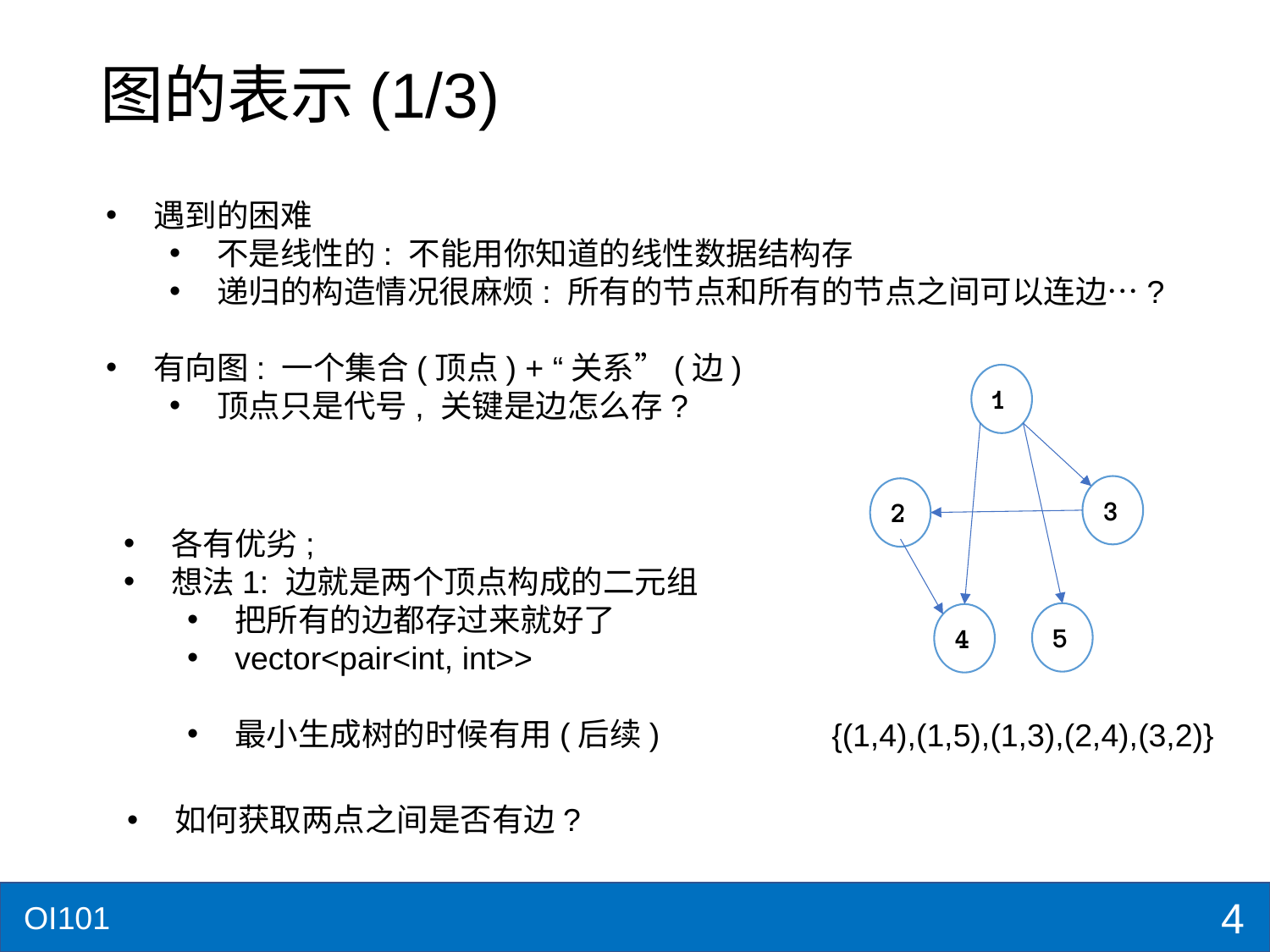

# 图的表示(1/3)
遇到的困难
不是线性的: 不能用你知道的线性数据结构存
递归的构造情况很麻烦: 所有的节点和所有的节点之间可以连边…?

有向图: 一个集合(顶点) + “关系”(边)
顶点只是代号, 关键是边怎么存?
1
3
2
各有优劣;
想法1: 边就是两个顶点构成的二元组
把所有的边都存过来就好了
vector<pair<int, int>>

最小生成树的时候有用(后续)
5
4
{(1,4),(1,5),(1,3),(2,4),(3,2)}
如何获取两点之间是否有边?
4